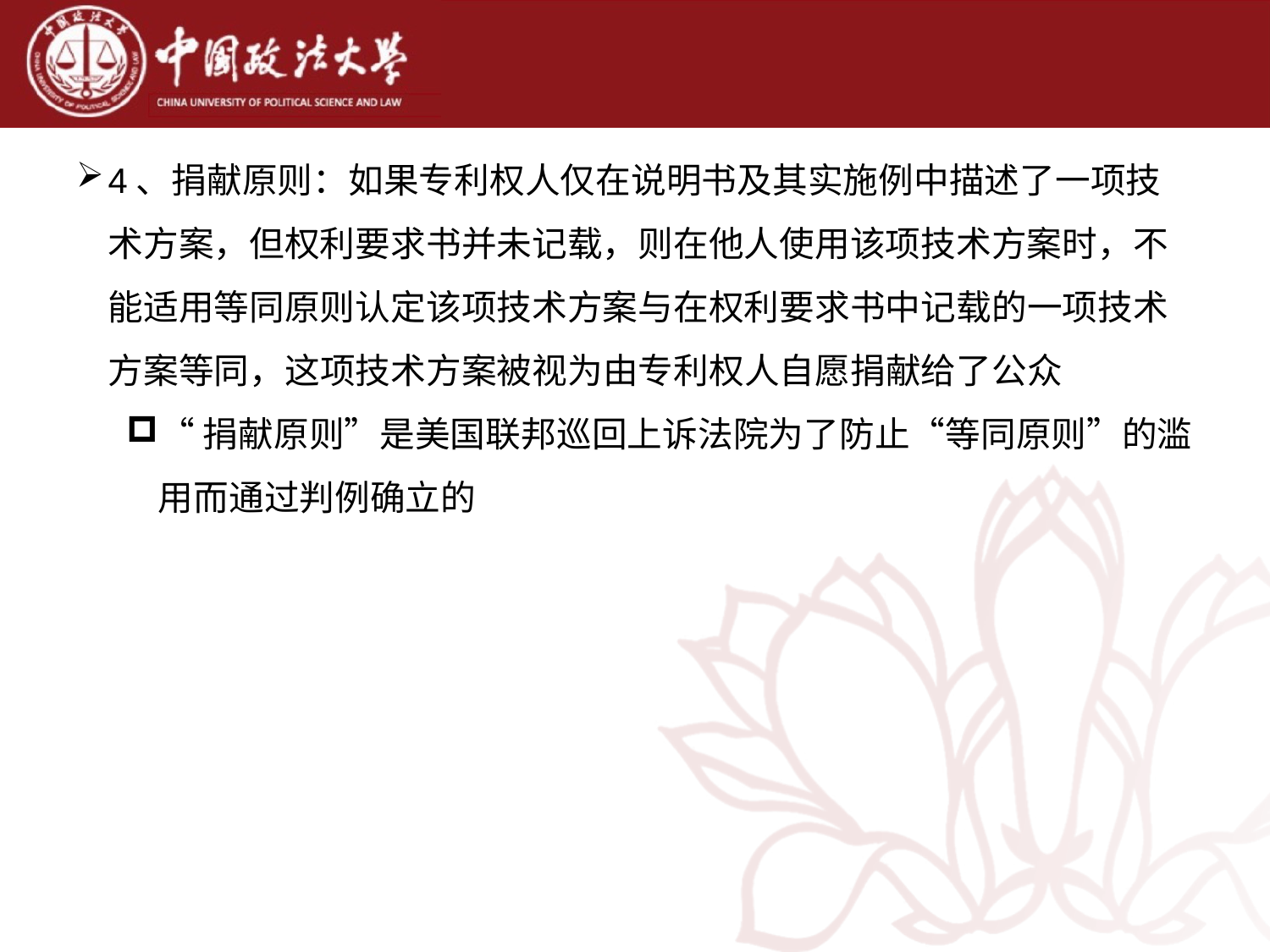

4、捐献原则：如果专利权人仅在说明书及其实施例中描述了一项技术方案，但权利要求书并未记载，则在他人使用该项技术方案时，不能适用等同原则认定该项技术方案与在权利要求书中记载的一项技术方案等同，这项技术方案被视为由专利权人自愿捐献给了公众
“捐献原则”是美国联邦巡回上诉法院为了防止“等同原则”的滥用而通过判例确立的